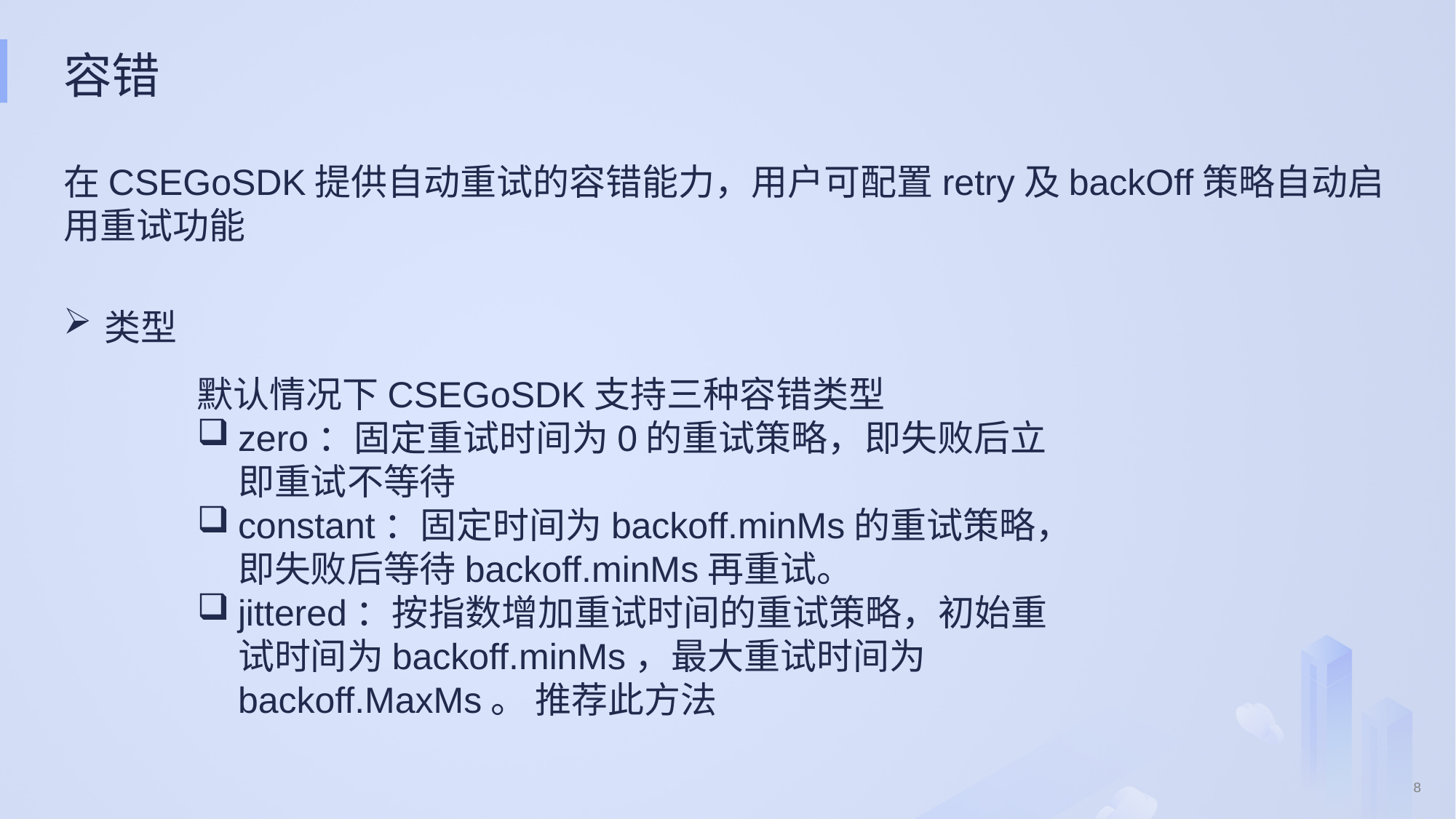

# 容错
在CSEGoSDK提供自动重试的容错能力，用户可配置retry及backOff策略自动启用重试功能

类型
默认情况下CSEGoSDK支持三种容错类型
zero：固定重试时间为0的重试策略，即失败后立即重试不等待
constant：固定时间为backoff.minMs的重试策略，即失败后等待backoff.minMs再重试。
jittered：按指数增加重试时间的重试策略，初始重试时间为backoff.minMs，最大重试时间为backoff.MaxMs。 推荐此方法